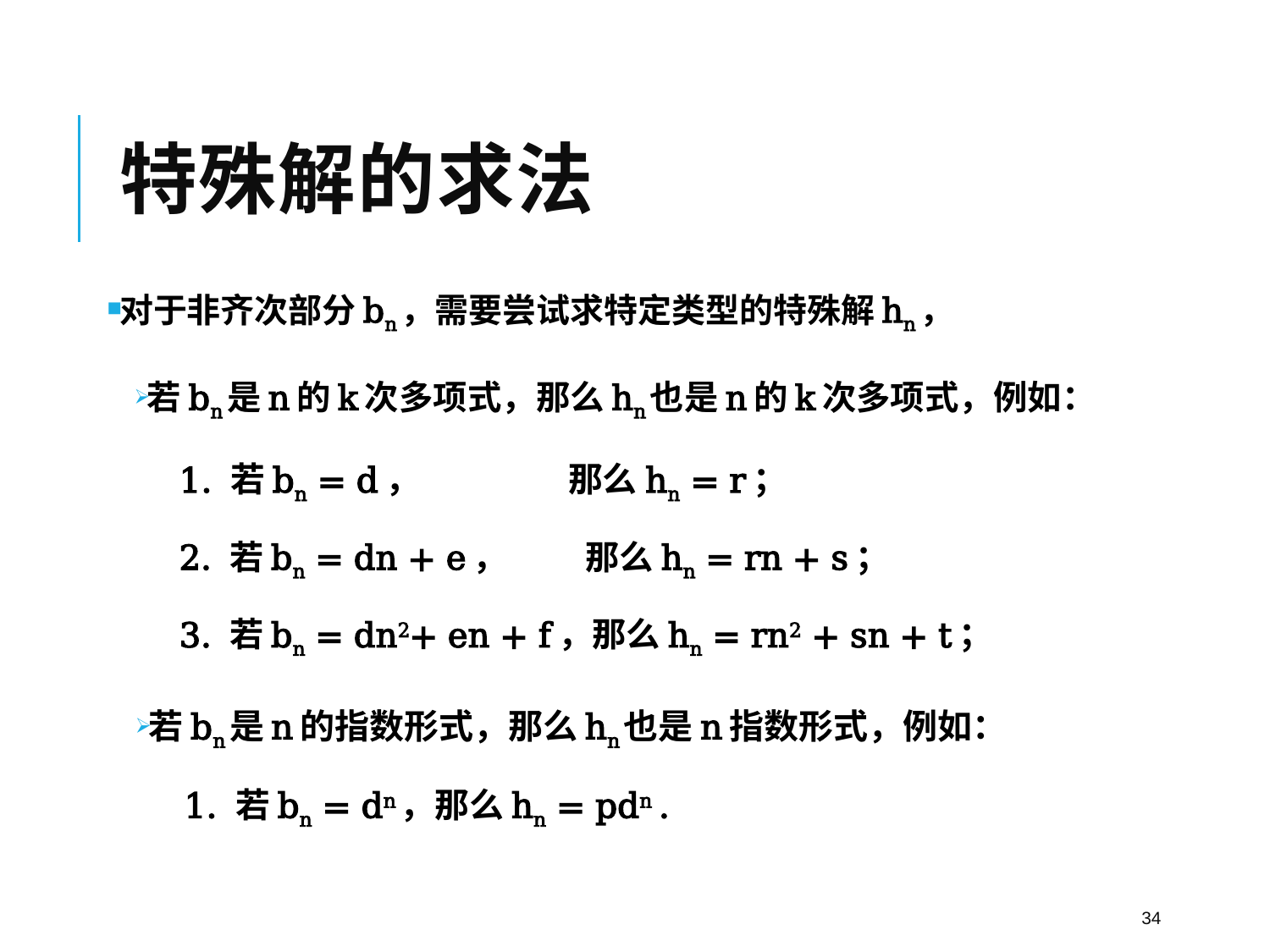

# 特殊解的求法
对于非齐次部分bn，需要尝试求特定类型的特殊解hn，
若bn是n的k次多项式，那么hn也是n的k次多项式，例如：
1. 若bn = d，                   那么hn = r；
2. 若bn = dn + e，          那么hn = rn + s；
3. 若bn = dn2+ en + f，那么hn = rn2 + sn + t；
若bn是n的指数形式，那么hn也是n指数形式，例如：
1. 若bn = dn，那么hn = pdn .
34